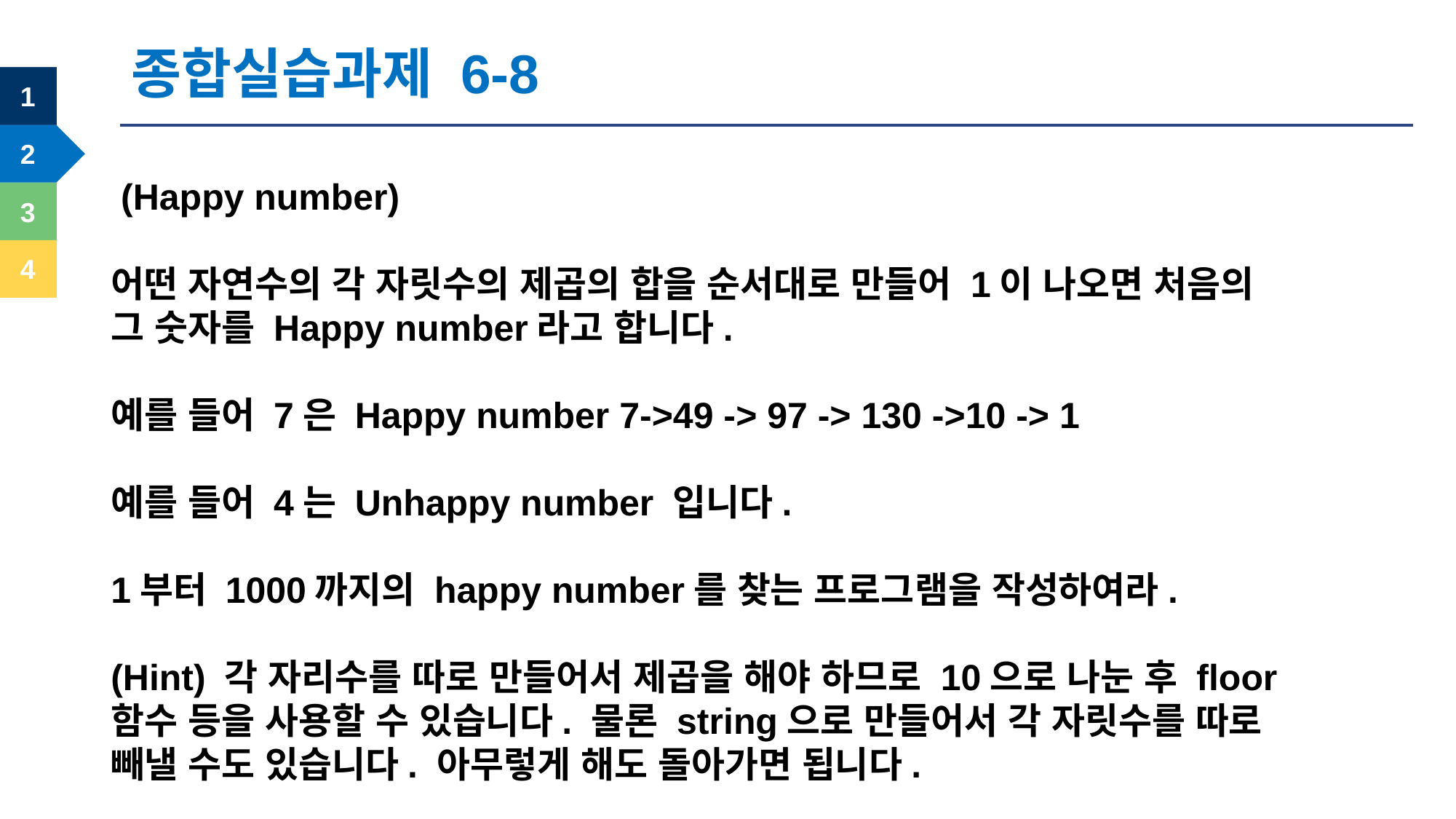

종합실습과제 6-8
 (Happy number)

어떤 자연수의 각 자릿수의 제곱의 합을 순서대로 만들어 1이 나오면 처음의 그 숫자를 Happy number라고 합니다.

예를 들어 7은 Happy number 7->49 -> 97 -> 130 ->10 -> 1

예를 들어 4는 Unhappy number 입니다.

1부터 1000까지의 happy number를 찾는 프로그램을 작성하여라.

(Hint) 각 자리수를 따로 만들어서 제곱을 해야 하므로 10으로 나눈 후 floor 함수 등을 사용할 수 있습니다. 물론 string으로 만들어서 각 자릿수를 따로 빼낼 수도 있습니다. 아무렇게 해도 돌아가면 됩니다.